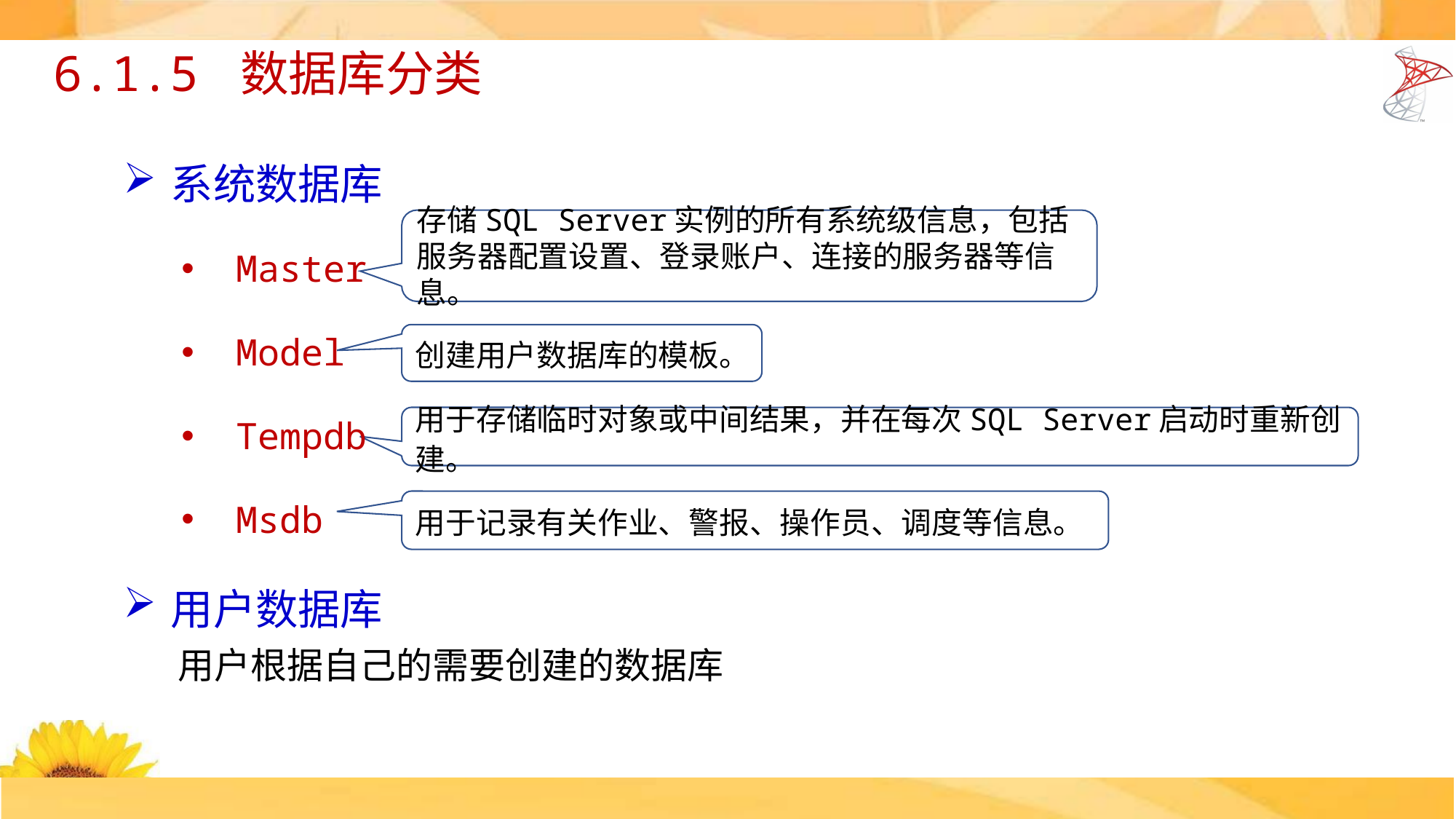

# 6.1.5 数据库分类
系统数据库
存储SQL Server实例的所有系统级信息，包括服务器配置设置、登录账户、连接的服务器等信息。
Master
Model
Tempdb
Msdb
创建用户数据库的模板。
用于存储临时对象或中间结果，并在每次SQL Server启动时重新创建。
用于记录有关作业、警报、操作员、调度等信息。
用户数据库
 用户根据自己的需要创建的数据库